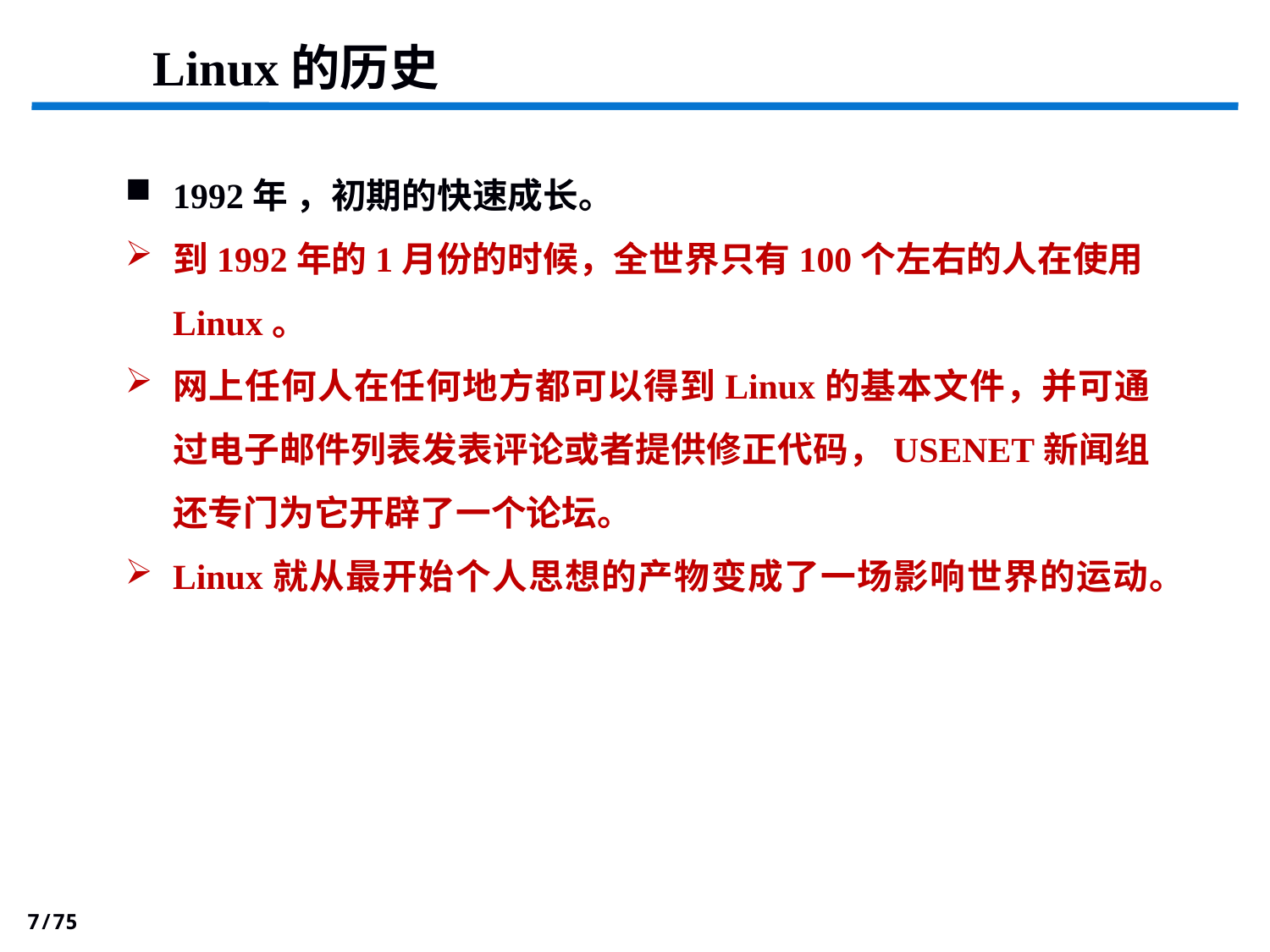

# Linux的历史
1992年 ，初期的快速成长。
到1992年的1月份的时候，全世界只有100个左右的人在使用Linux。
网上任何人在任何地方都可以得到Linux的基本文件，并可通过电子邮件列表发表评论或者提供修正代码，USENET新闻组还专门为它开辟了一个论坛。
Linux就从最开始个人思想的产物变成了一场影响世界的运动。